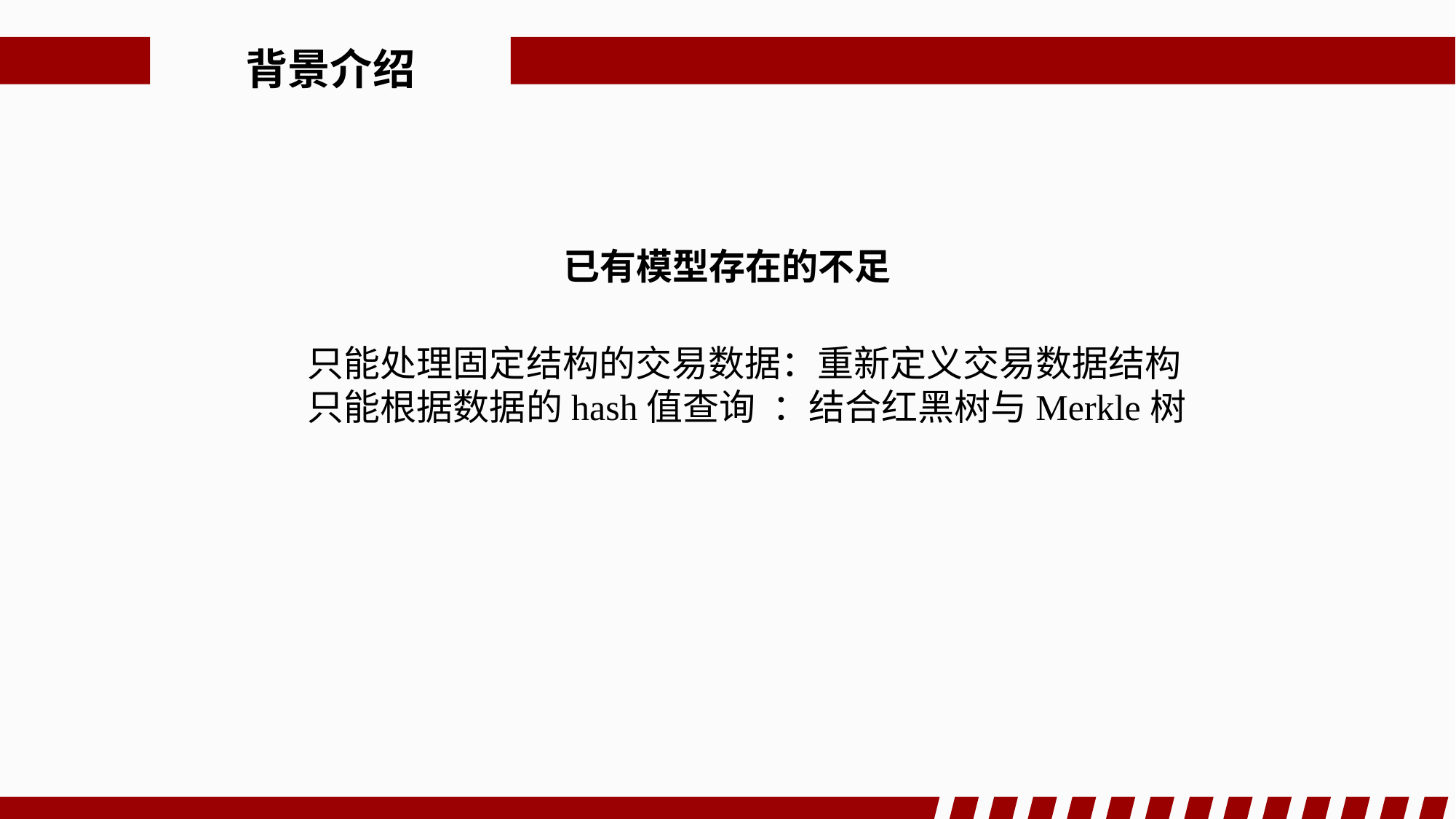

背景介绍

已有模型存在的不足
只能处理固定结构的交易数据：重新定义交易数据结构
只能根据数据的hash值查询  ：结合红黑树与Merkle树